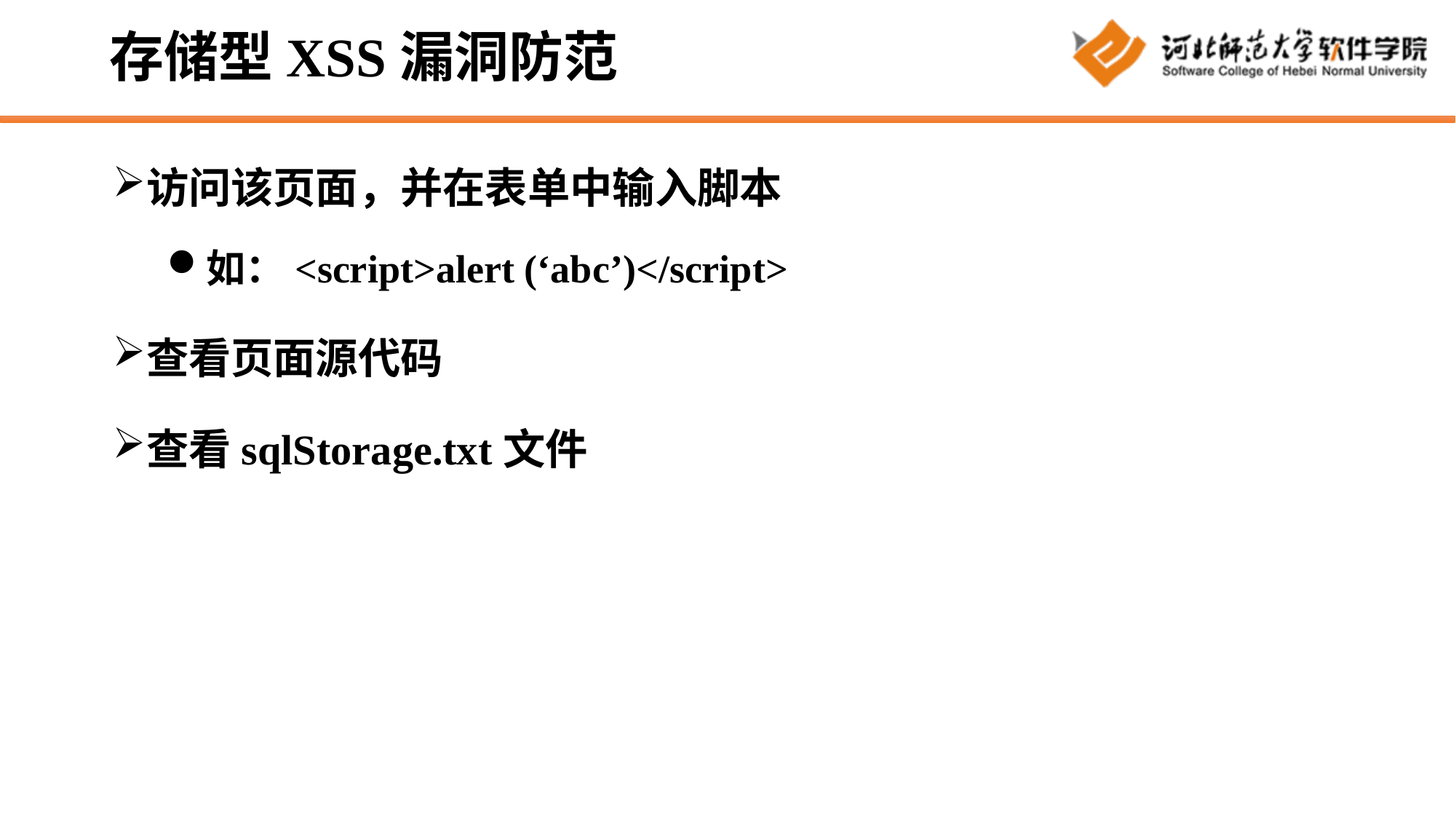

# 存储型XSS漏洞防范
访问该页面，并在表单中输入脚本
如：<script>alert (‘abc’)</script>
查看页面源代码
查看sqlStorage.txt文件